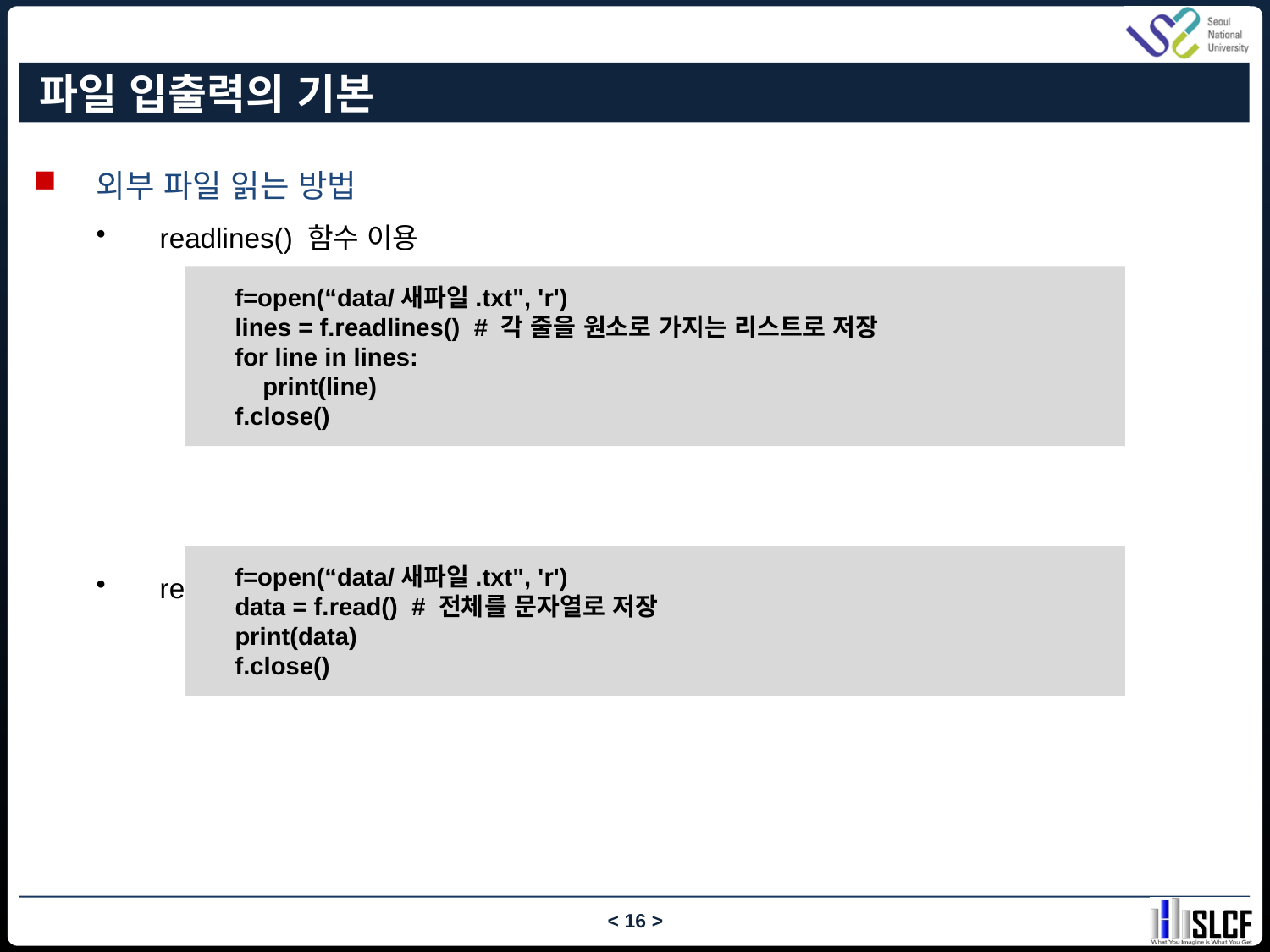

# 파일 입출력의 기본
외부 파일 읽는 방법
readlines() 함수 이용

read() 함수 이용

f=open(“data/새파일.txt", 'r')
lines = f.readlines()  # 각 줄을 원소로 가지는 리스트로 저장
for line in lines:
    print(line)
f.close()
f=open(“data/새파일.txt", 'r')
data = f.read()  # 전체를 문자열로 저장
print(data)
f.close()